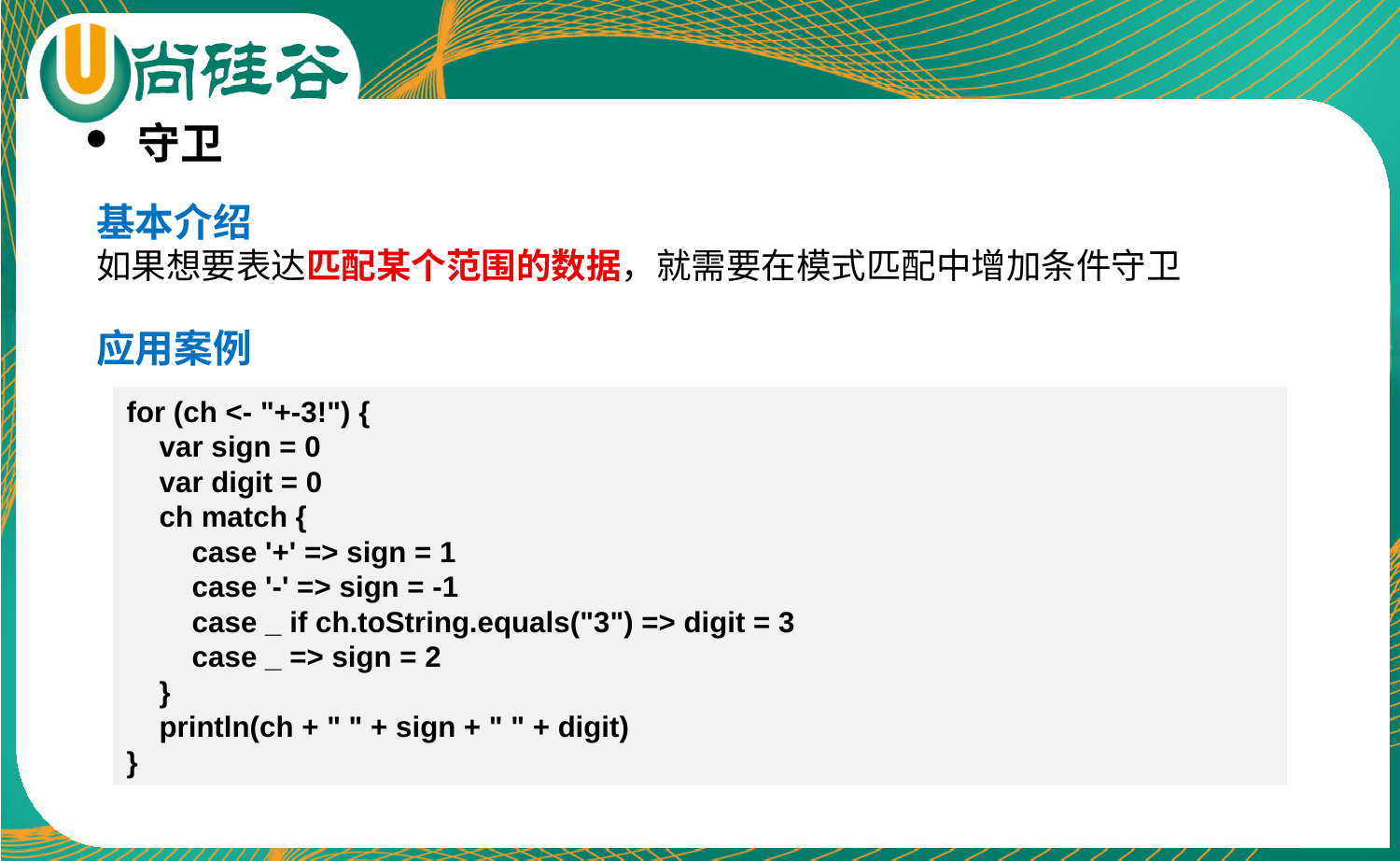

守卫

基本介绍
如果想要表达匹配某个范围的数据，就需要在模式匹配中增加条件守卫
应用案例

for (ch <- "+-3!") {
    var sign = 0
    var digit = 0
    ch match {
        case '+' => sign = 1
        case '-' => sign = -1
        case _ if ch.toString.equals("3") => digit = 3
        case _ => sign = 2
    }
    println(ch + " " + sign + " " + digit)
}